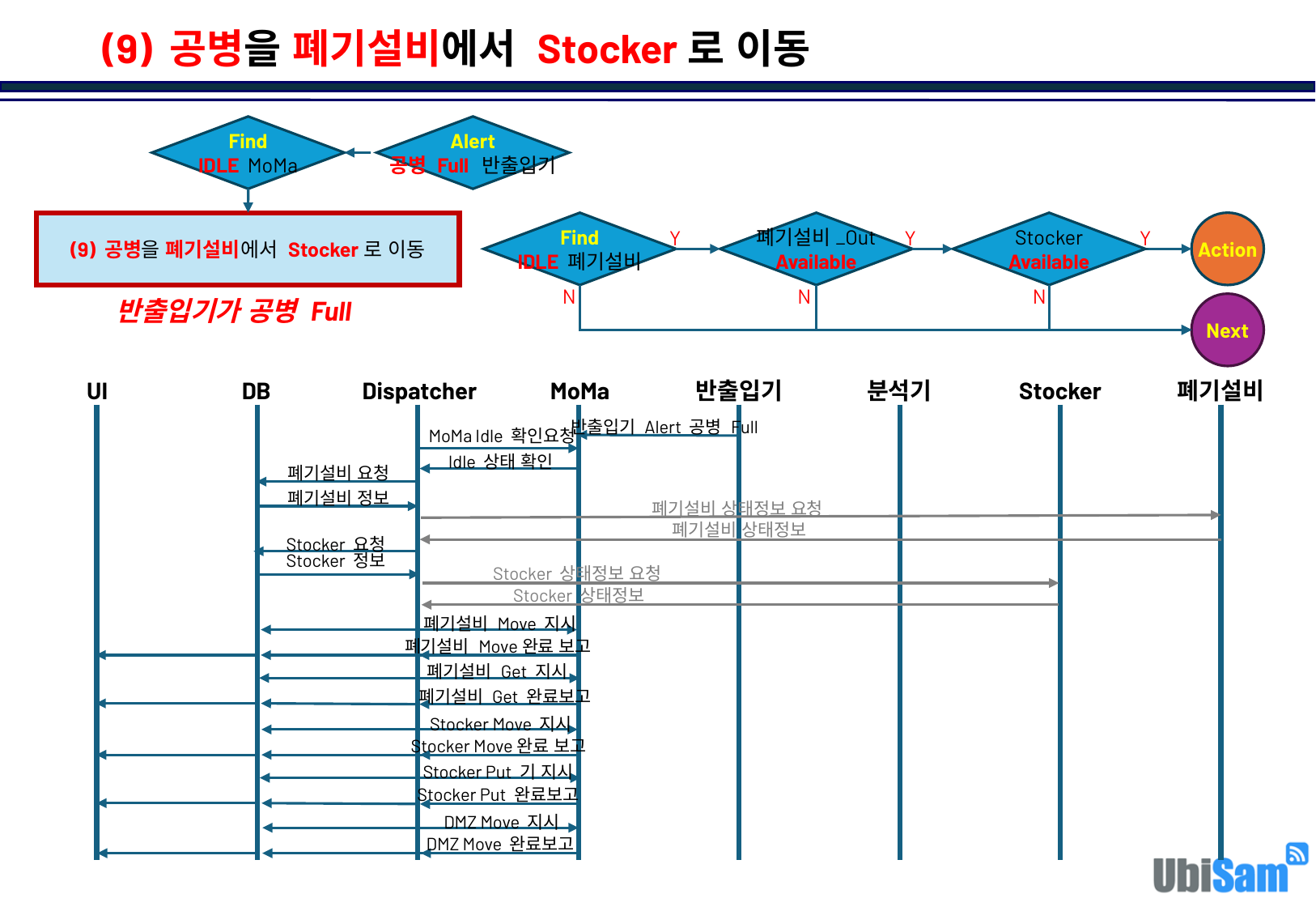

# (9) 공병을 폐기설비에서 Stocker로 이동
Find
IDLE  MoMa
Alert
공병 Full  반출입기
(9) 공병을 폐기설비에서 Stocker로 이동
Action
Find
IDLE 폐기설비
폐기설비_Out
Available
Stocker
Available
Y
Y
Y
N
N
N
Next
반출입기가 공병 Full
UI
DB
Dispatcher
MoMa
반출입기
분석기
Stocker
폐기설비
반출입기 Alert 공병 Full
MoMa Idle 확인요청
Idle 상태 확인
폐기설비 요청
폐기설비 정보
폐기설비 상태정보 요청
폐기설비 상태정보
Stocker 요청
Stocker 정보
Stocker 상태정보 요청
Stocker 상태정보
폐기설비 Move 지시
폐기설비 Move완료 보고
폐기설비 Get 지시
폐기설비 Get 완료보고
Stocker Move 지시
Stocker Move완료 보고
Stocker Put 기 지시
Stocker Put 완료보고
DMZ Move 지시
DMZ Move 완료보고